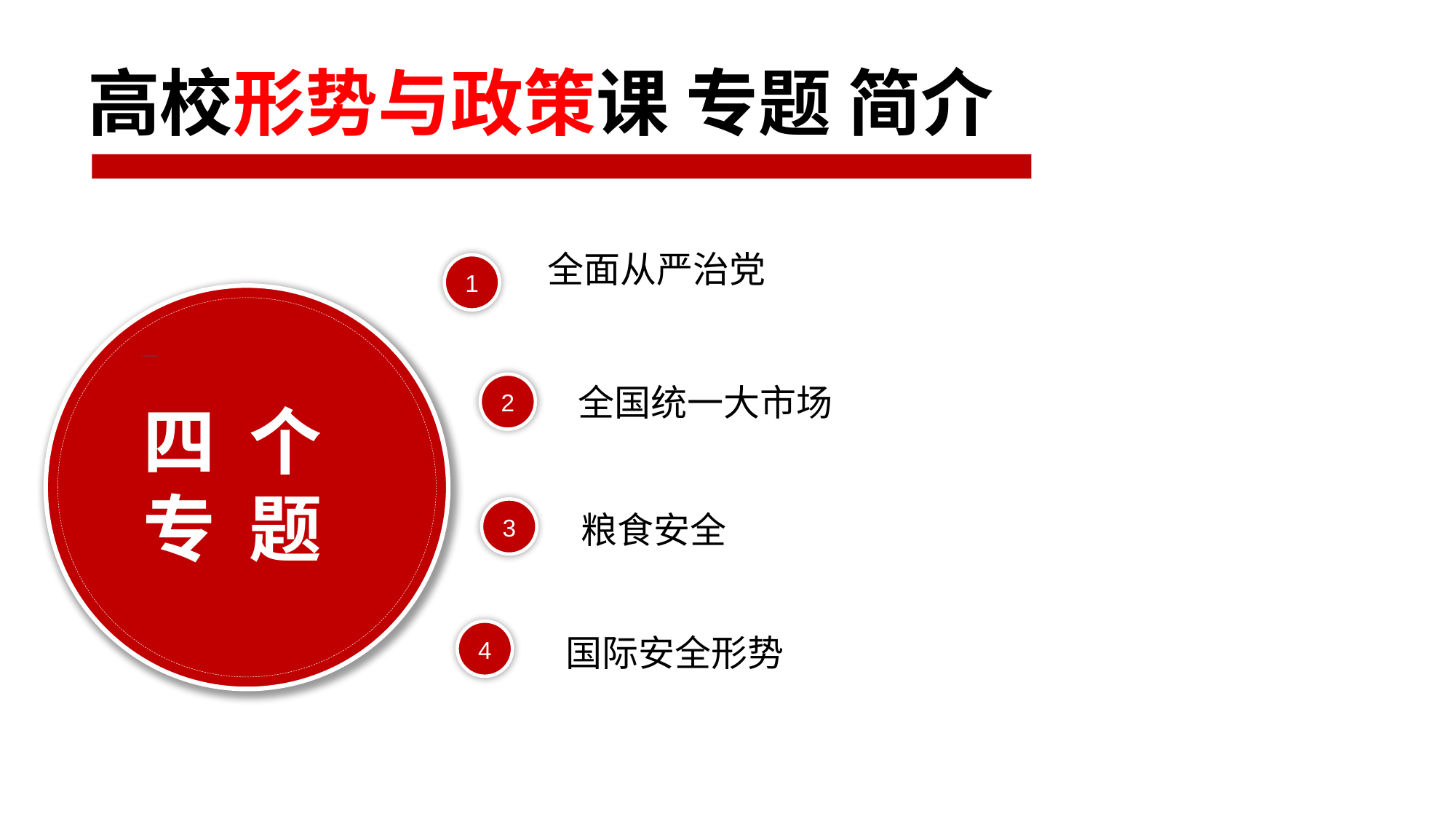

高校形势与政策课 专题 简介

全面从严治党
1

2018-2019学年
2
全国统一大市场
四  个
专  题
3
粮食安全
4
国际安全形势